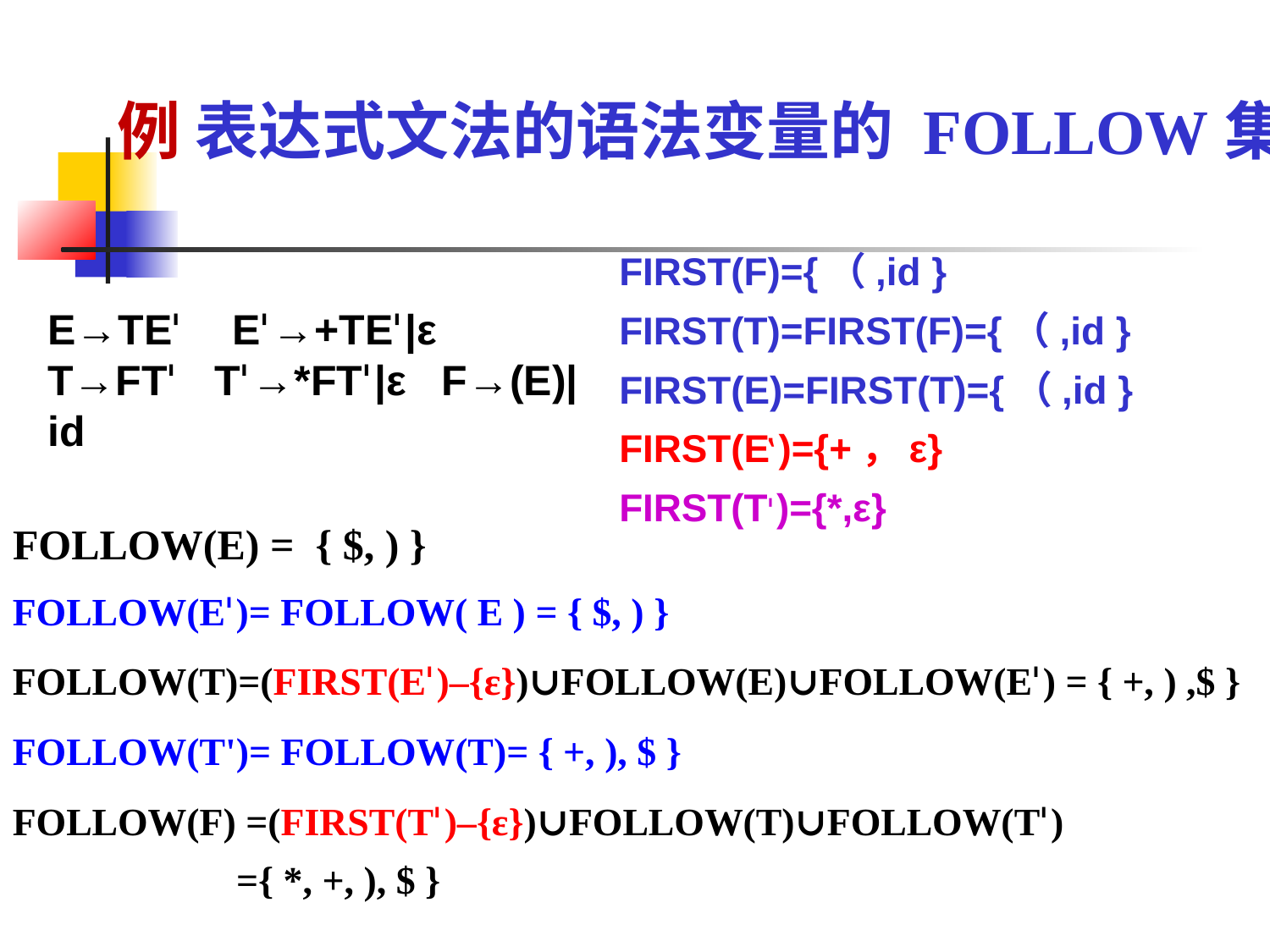

例 表达式文法的语法变量的 FOLLOW集
FIRST(F)={（,id }
FIRST(T)=FIRST(F)={（,id }
FIRST(E)=FIRST(T)={（,id }
FIRST(E‘)={+，ε}
FIRST(T')={*,ε}
E→TE'    E'→+TE'|ε
T→FT'   T'→*FT'|ε   F→(E)|id
FOLLOW(E) =  { $, ) }
FOLLOW(E')= FOLLOW( E ) = { $, ) }
FOLLOW(T)=(FIRST(E')–{ε})∪FOLLOW(E)∪FOLLOW(E') = { +, ) ,$ }
FOLLOW(T')= FOLLOW(T)= { +, ), $ }
FOLLOW(F) =(FIRST(T')–{ε})∪FOLLOW(T)∪FOLLOW(T')
                       ={ *, +, ), $ }